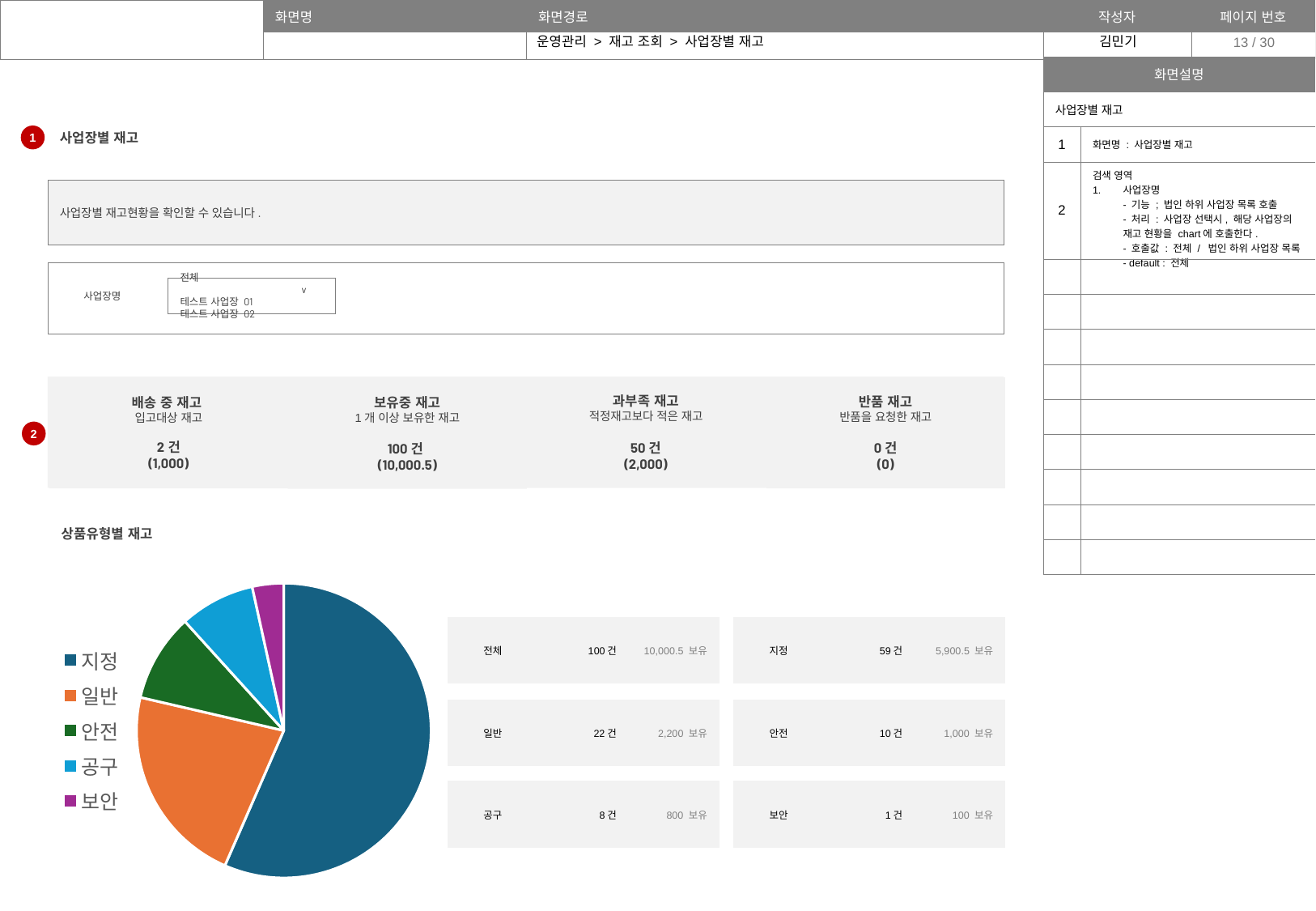

운영관리 > 재고 조회 > 사업장별 재고
13
| 주문관리 | ▼ |
| --- | --- |
| 인수/반품 | ▼ |
| 상품관리 | ▼ |
| 재고/예산 | ▼ |
| 고객센터 | ▼ |
| 운영관리 | ▼ |
| 조직 관리 | ▼ |
| 사업장 관리 |  |
| 사용자 관리 |  |
| 실적 관리 | ▼ |
| 실적조회 |  |
| 세금계산서 |  |
| 채무 관리 |  |
| 재고 조회 | ▼ |
| 사업장별 재고 |  |
| 재고 조회 |  |
| 예산운영 |  |
| 상품관리 | ▼ |
| 상품승인 |  |
| 상품진열 |  |
| 산업안전보건관리비 | ▼ |
| 산업안전보건관리비 |  |
| 산업안전관리비 월별 사용내역 |  |
| SKB산업안전보건 관리비 월별 사용내역 |  |
| 화면설명 |  |
| --- | --- |
| 사업장별 재고 |  |
| 1 | 화면명 : 사업장별 재고 |
| 2 | 검색 영역 사업장명 - 기능 ; 법인 하위 사업장 목록 호출 - 처리 : 사업장 선택시, 해당 사업장의 재고 현황을 chart에 호출한다. - 호출값 : 전체 / 법인 하위 사업장 목록 - default : 전체 |
|  |  |
|  |  |
|  |  |
|  |  |
|  |  |
|  |  |
|  |  |
|  |  |
|  |  |
사업장별 재고
1
사업장별 재고현황을 확인할 수 있습니다.

사업장명
전체		v
테스트 사업장 01
테스트 사업장 02

과부족 재고
적정재고보다 적은 재고

50건
(2,000)
배송 중 재고
입고대상 재고

2건
(1,000)
반품 재고
반품을 요청한 재고

0건
(0)
보유중 재고
1개 이상 보유한 재고

100건
(10,000.5)
2
상품유형별 재고

### Chart

| Category | 상품유형별 재고 |
|---|---|
| 지정 | 8.2 |
| 일반 | 3.2 |
| 안전 | 1.4 |
| 공구 | 1.2 |
| 보안 | 0.5 |
| 전체 | 100건 | 10,000.5 보유 |
| --- | --- | --- |
| 지정 | 59건 | 5,900.5 보유 |
| --- | --- | --- |
| 일반 | 22건 | 2,200 보유 |
| --- | --- | --- |
| 안전 | 10건 | 1,000 보유 |
| --- | --- | --- |
| 공구 | 8건 | 800 보유 |
| --- | --- | --- |
| 보안 | 1건 | 100 보유 |
| --- | --- | --- |